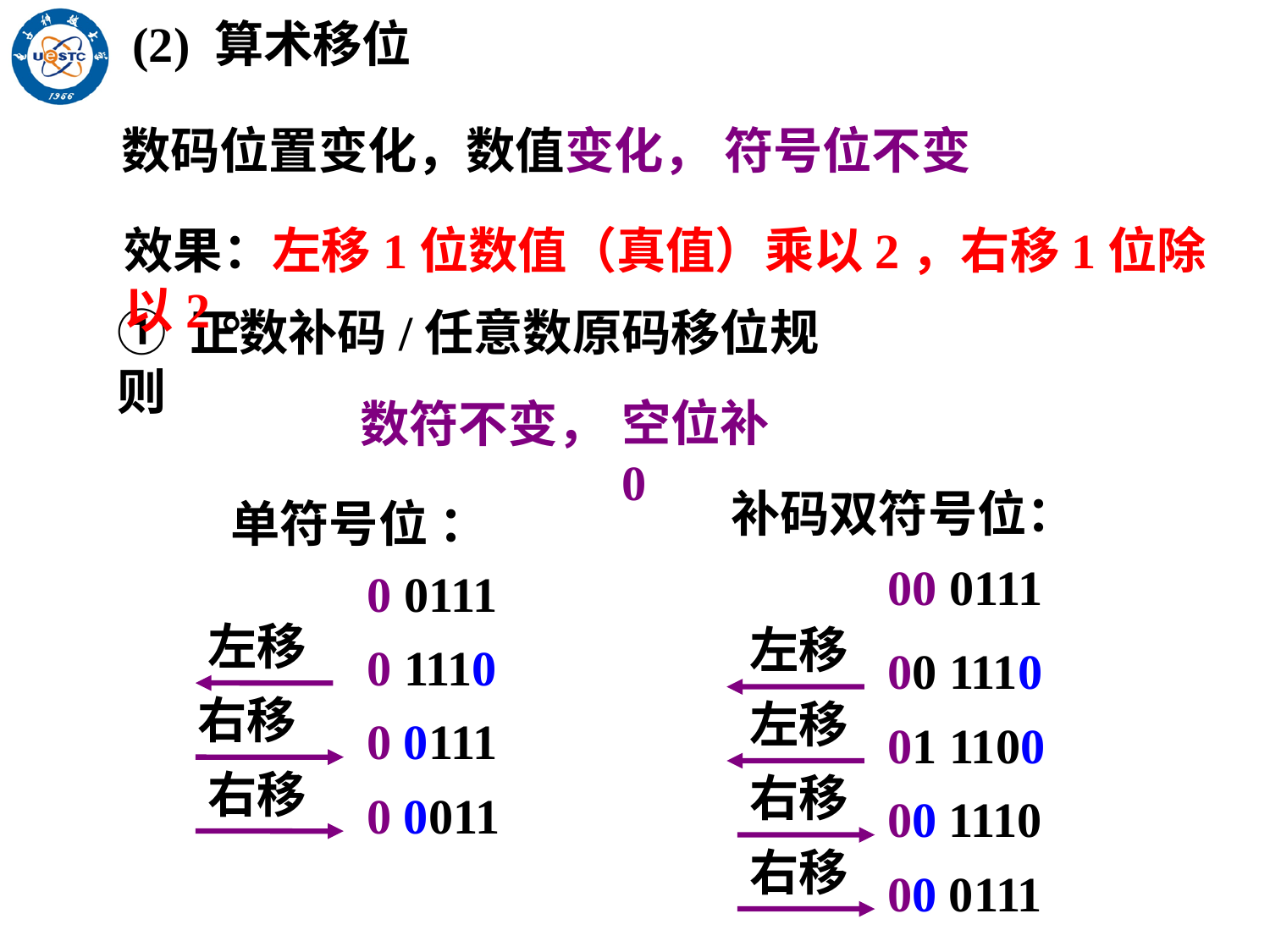

(2) 算术移位
数码位置变化，数值变化， 符号位不变
效果：左移1位数值（真值）乘以2，右移1位除以2。
① 正数补码/任意数原码移位规则
空位补0
数符不变，
补码双符号位：
单符号位 ：
00 0111
0 0111
左移

左移

0 1110
00 1110
右移

左移

0 0111
01 1100
右移

右移

0 0011
00 1110
右移

00 0111